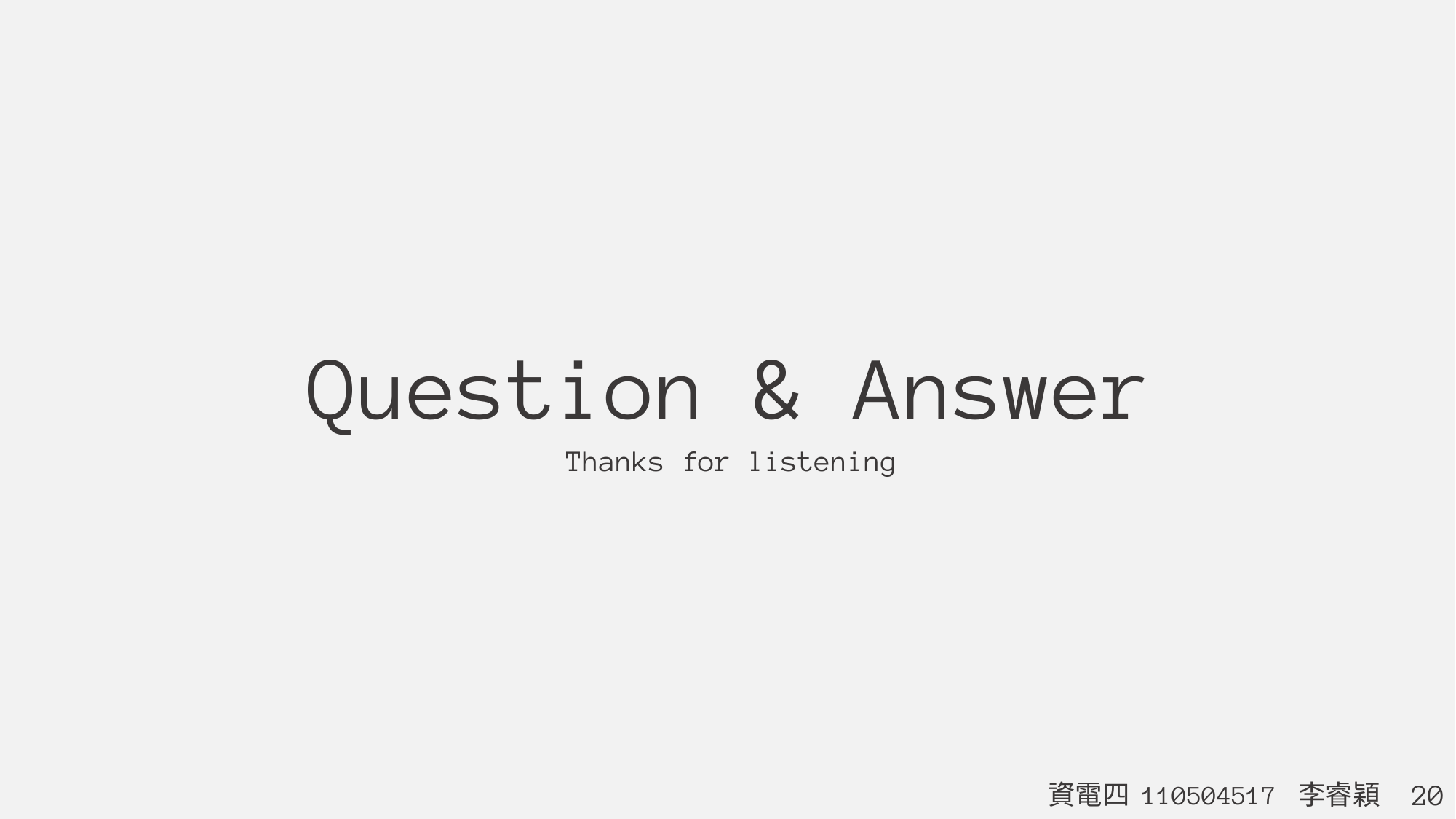

Question & Answer
Thanks for listening
資電四 110504517 李睿穎